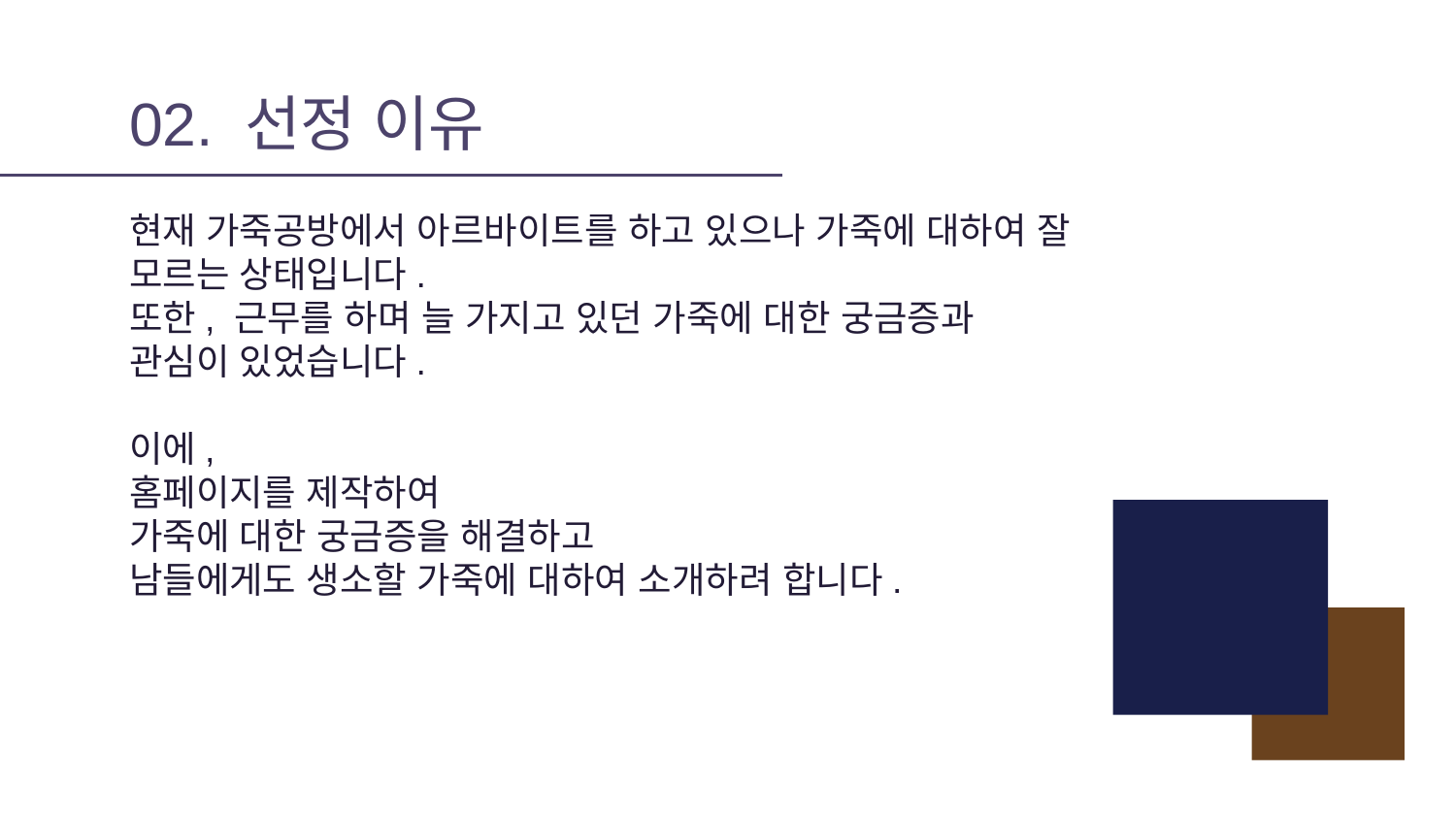

# 02. 선정 이유
현재 가죽공방에서 아르바이트를 하고 있으나 가죽에 대하여 잘 모르는 상태입니다.
또한, 근무를 하며 늘 가지고 있던 가죽에 대한 궁금증과 관심이 있었습니다.

이에,
홈페이지를 제작하여
가죽에 대한 궁금증을 해결하고
남들에게도 생소할 가죽에 대하여 소개하려 합니다.